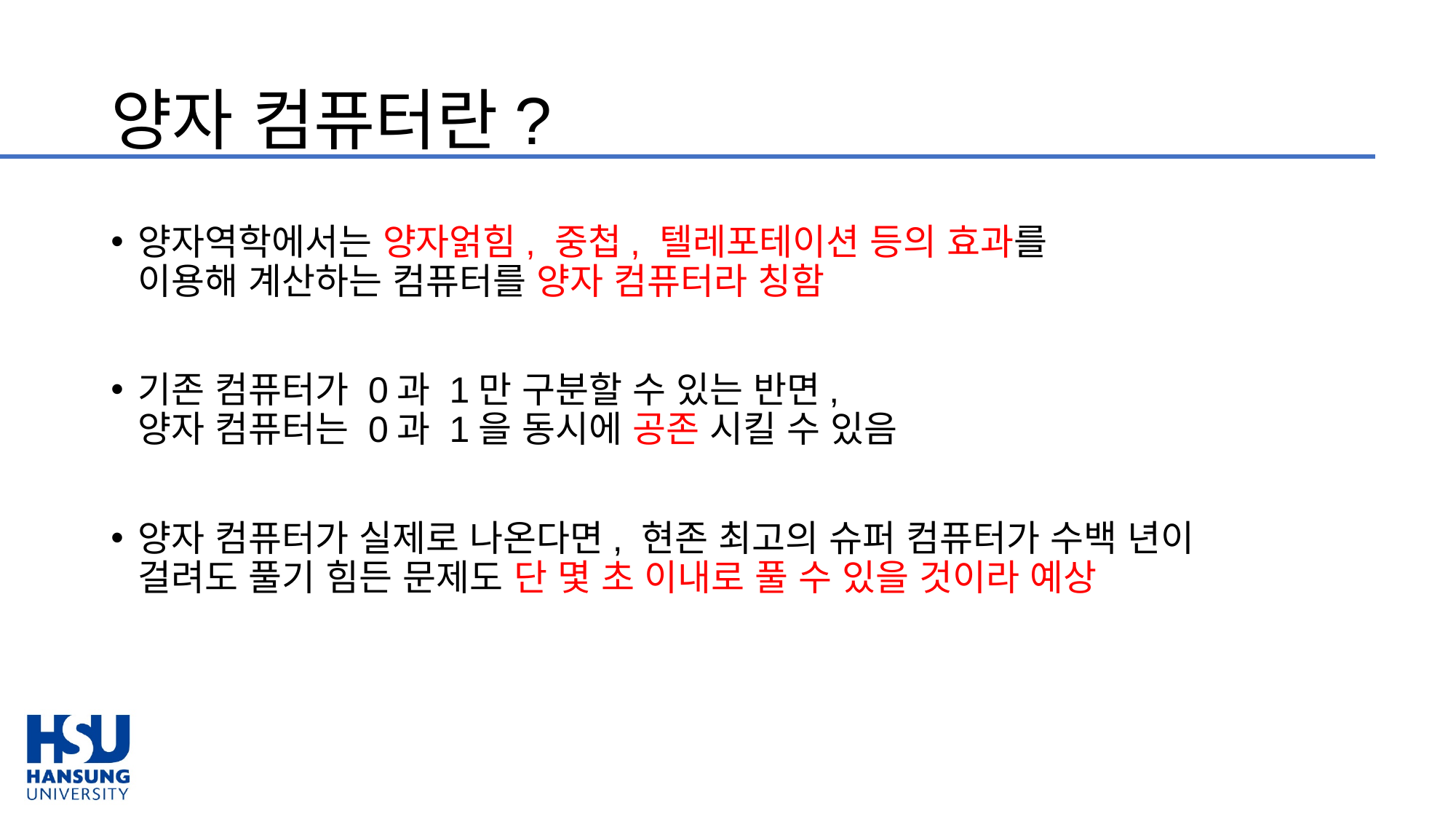

# 양자 컴퓨터란?
양자역학에서는 양자얽힘, 중첩, 텔레포테이션 등의 효과를
이용해 계산하는 컴퓨터를 양자 컴퓨터라 칭함

기존 컴퓨터가 0과 1만 구분할 수 있는 반면,
양자 컴퓨터는 0과 1을 동시에 공존 시킬 수 있음

양자 컴퓨터가 실제로 나온다면, 현존 최고의 슈퍼 컴퓨터가 수백 년이
걸려도 풀기 힘든 문제도 단 몇 초 이내로 풀 수 있을 것이라 예상